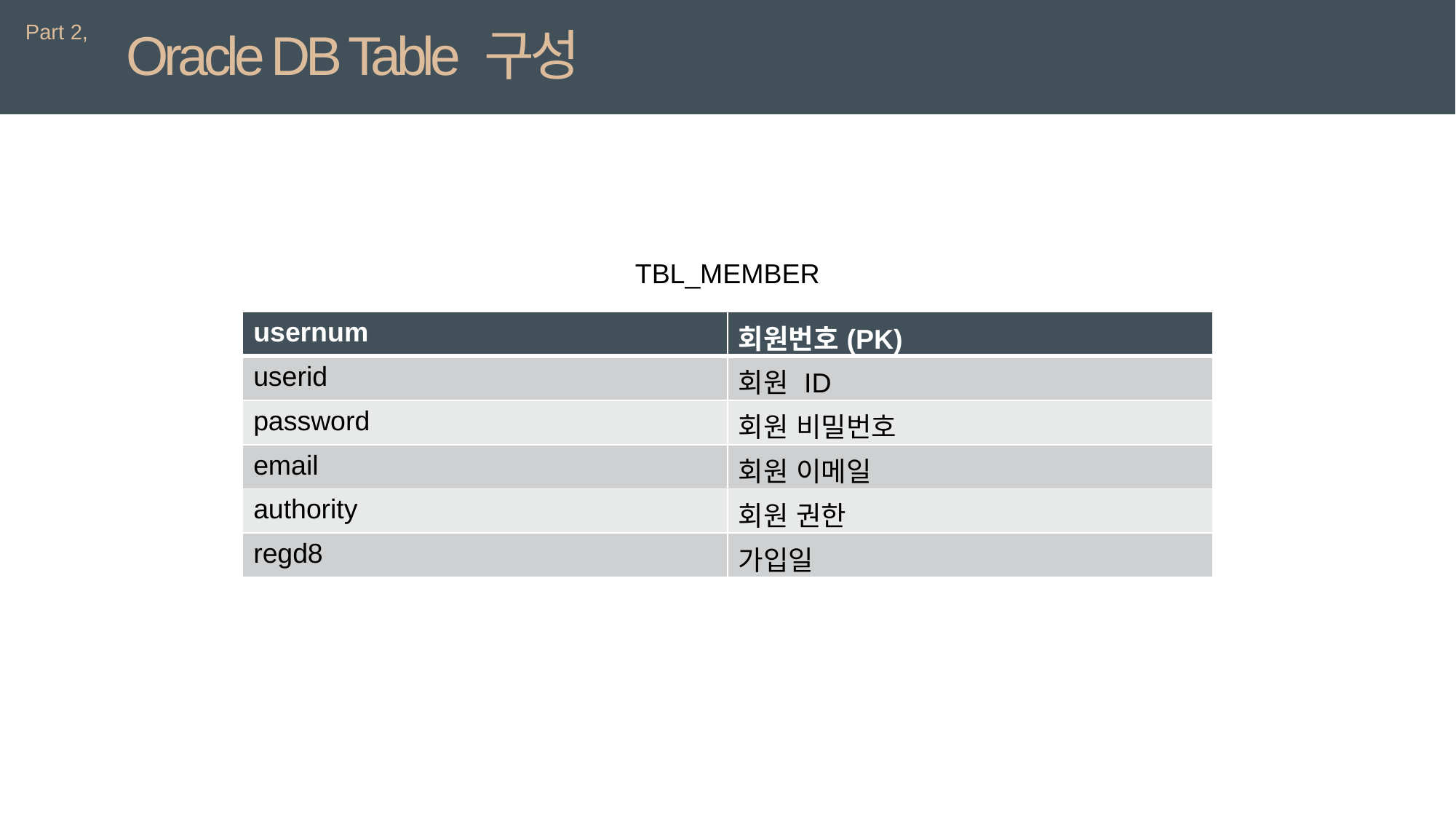

Part 2,
Oracle DB Table 구성
TBL_MEMBER
| usernum | 회원번호(PK) |
| --- | --- |
| userid | 회원 ID |
| password | 회원 비밀번호 |
| email | 회원 이메일 |
| authority | 회원 권한 |
| regd8 | 가입일 |